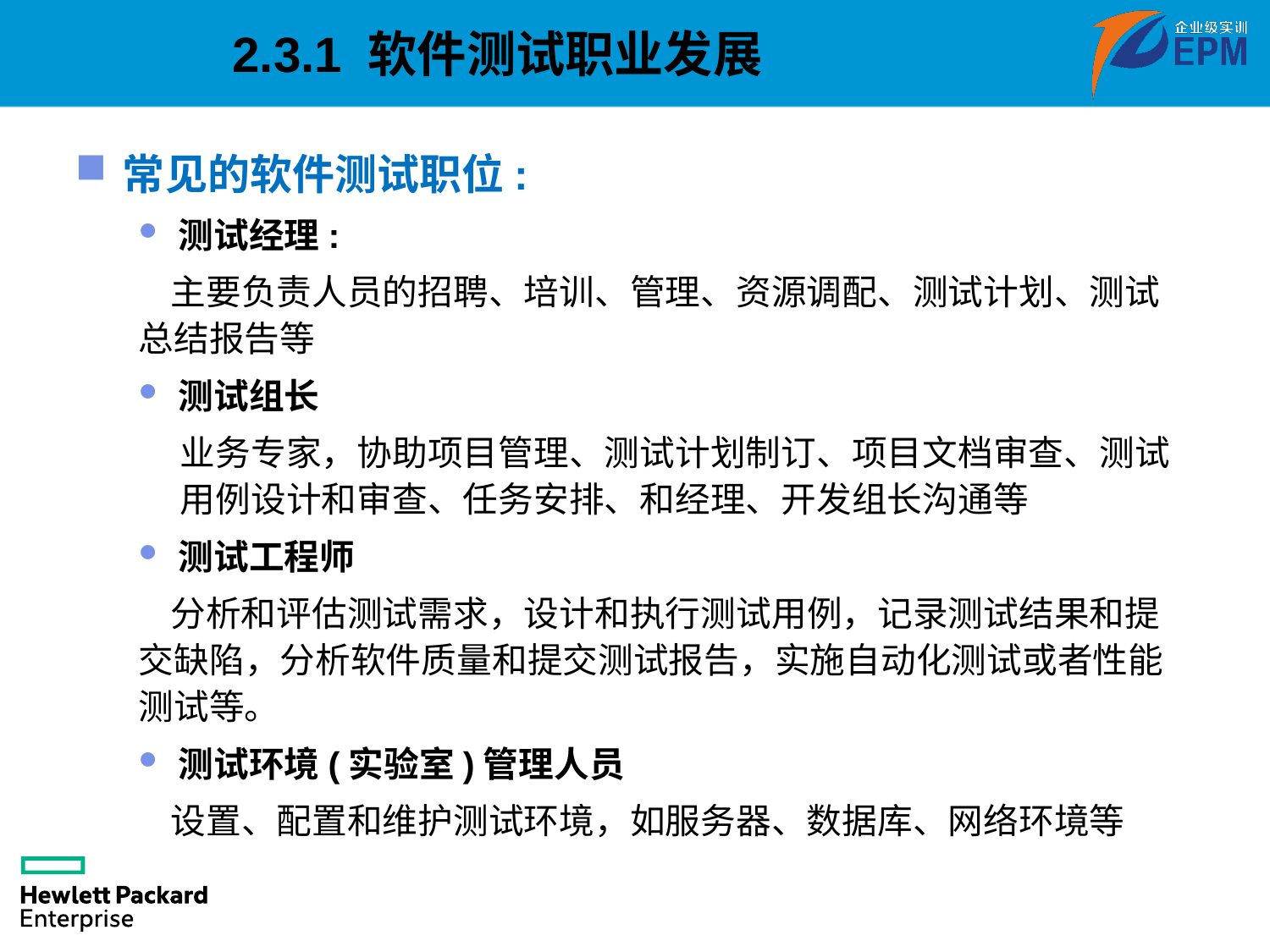

2.3.1 软件测试职业发展
常见的软件测试职位:
测试经理:
   主要负责人员的招聘、培训、管理、资源调配、测试计划、测试总结报告等
测试组长
业务专家，协助项目管理、测试计划制订、项目文档审查、测试用例设计和审查、任务安排、和经理、开发组长沟通等
测试工程师
   分析和评估测试需求，设计和执行测试用例，记录测试结果和提交缺陷，分析软件质量和提交测试报告，实施自动化测试或者性能测试等。
测试环境(实验室)管理人员
   设置、配置和维护测试环境，如服务器、数据库、网络环境等